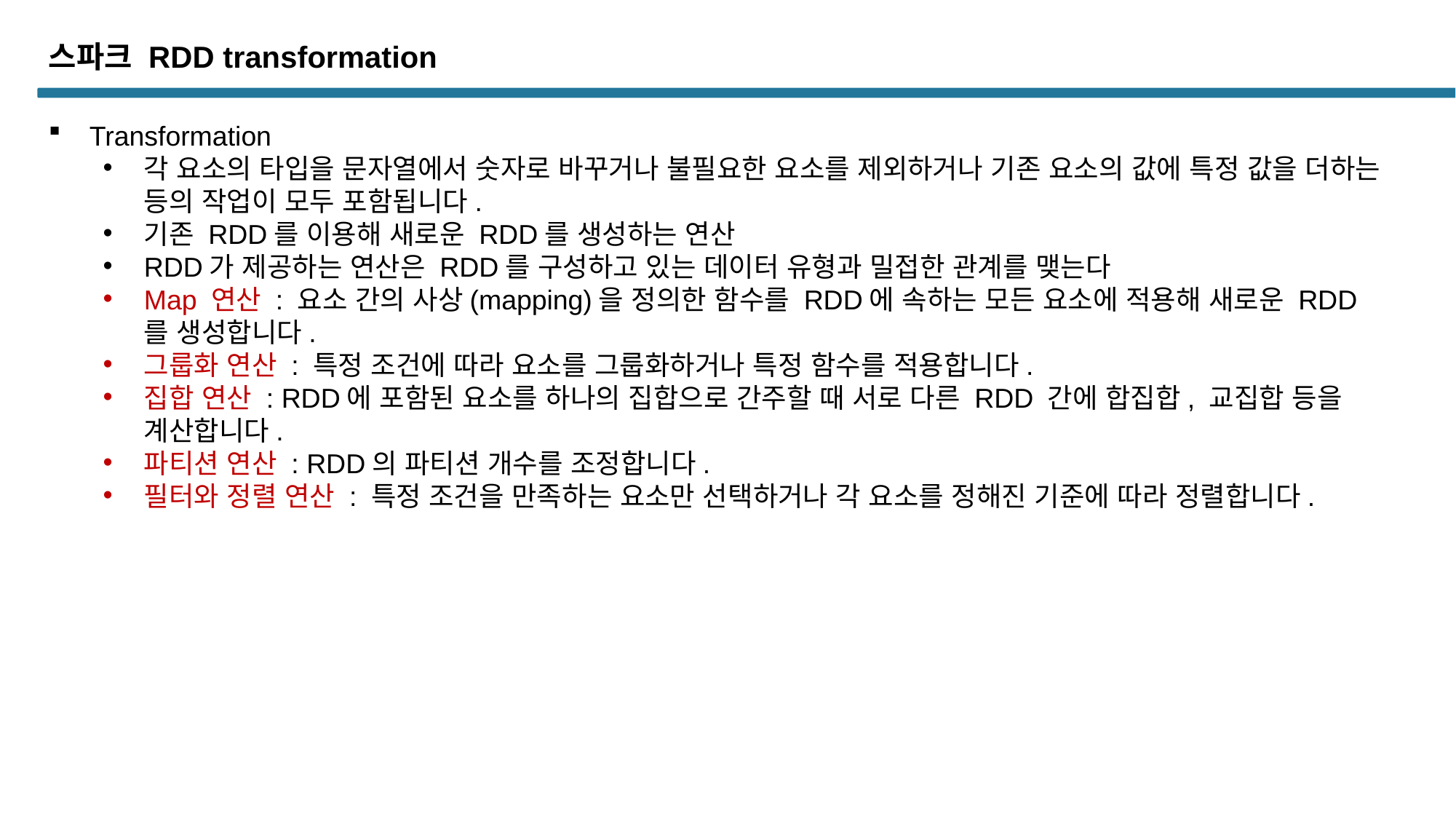

스파크 RDD transformation
Transformation
각 요소의 타입을 문자열에서 숫자로 바꾸거나 불필요한 요소를 제외하거나 기존 요소의 값에 특정 값을 더하는 등의 작업이 모두 포함됩니다.
기존 RDD를 이용해 새로운 RDD를 생성하는 연산
RDD가 제공하는 연산은 RDD를 구성하고 있는 데이터 유형과 밀접한 관계를 맺는다
Map 연산 : 요소 간의 사상(mapping)을 정의한 함수를 RDD에 속하는 모든 요소에 적용해 새로운 RDD를 생성합니다.
그룹화 연산 : 특정 조건에 따라 요소를 그룹화하거나 특정 함수를 적용합니다.
집합 연산 : RDD에 포함된 요소를 하나의 집합으로 간주할 때 서로 다른 RDD 간에 합집합, 교집합 등을 계산합니다.
파티션 연산 : RDD의 파티션 개수를 조정합니다.
필터와 정렬 연산 : 특정 조건을 만족하는 요소만 선택하거나 각 요소를 정해진 기준에 따라 정렬합니다.